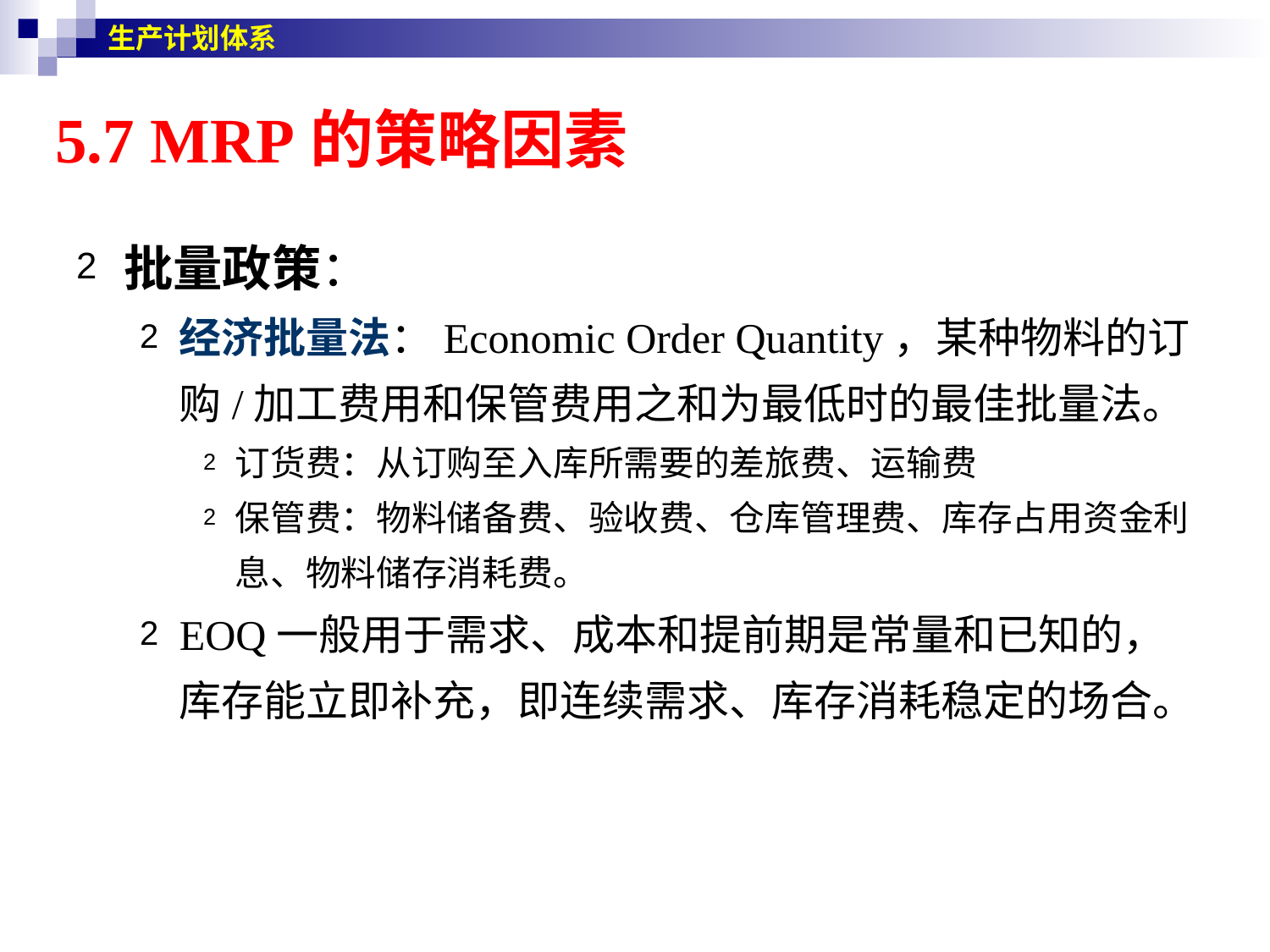

生产计划体系
# 5.7 MRP的策略因素
批量政策：
经济批量法：Economic Order Quantity，某种物料的订购/加工费用和保管费用之和为最低时的最佳批量法。
订货费：从订购至入库所需要的差旅费、运输费
保管费：物料储备费、验收费、仓库管理费、库存占用资金利息、物料储存消耗费。
EOQ一般用于需求、成本和提前期是常量和已知的，库存能立即补充，即连续需求、库存消耗稳定的场合。